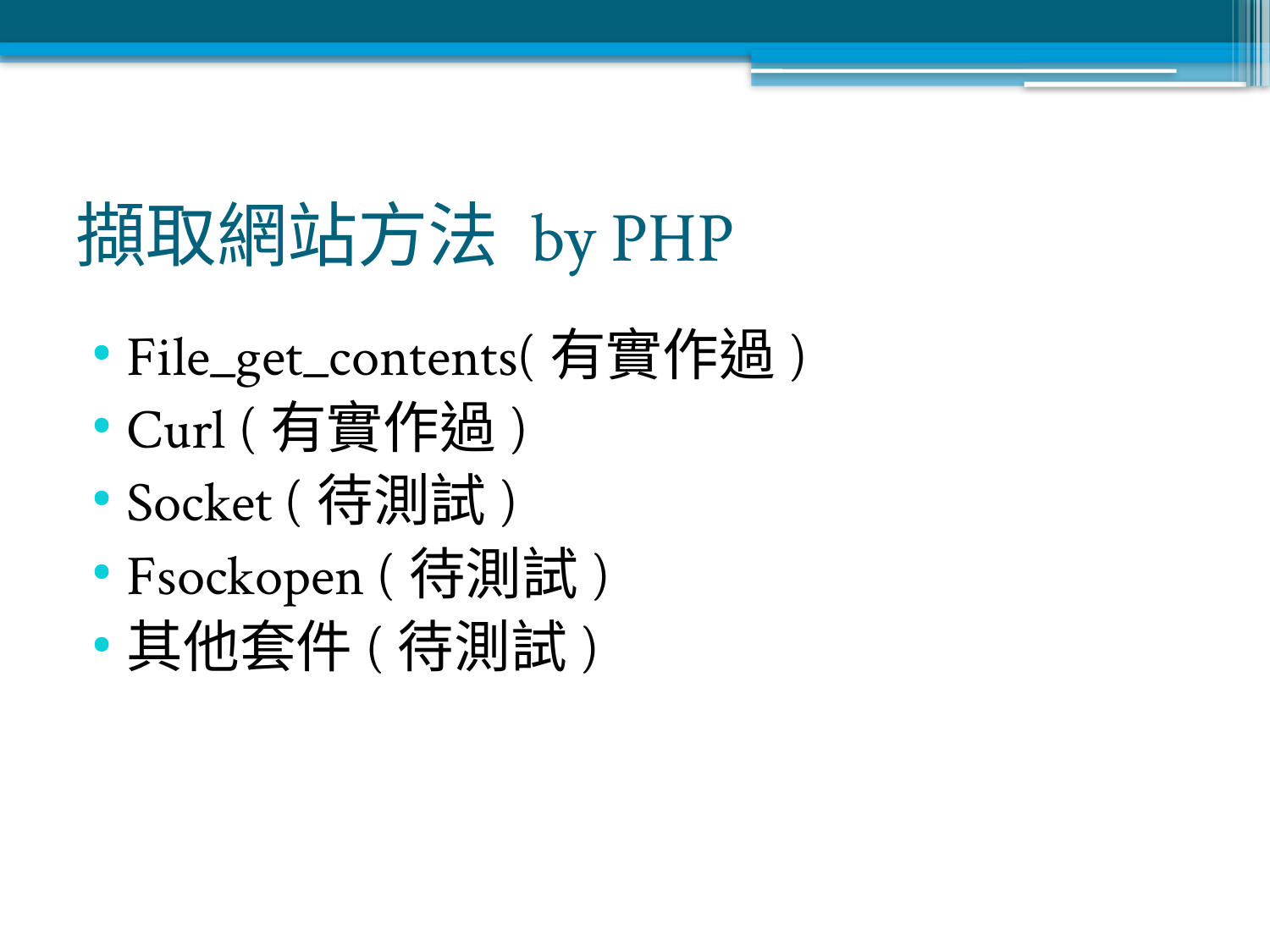

# 擷取網站方法 by PHP
File_get_contents(有實作過)
Curl (有實作過)
Socket (待測試)
Fsockopen (待測試)
其他套件(待測試)